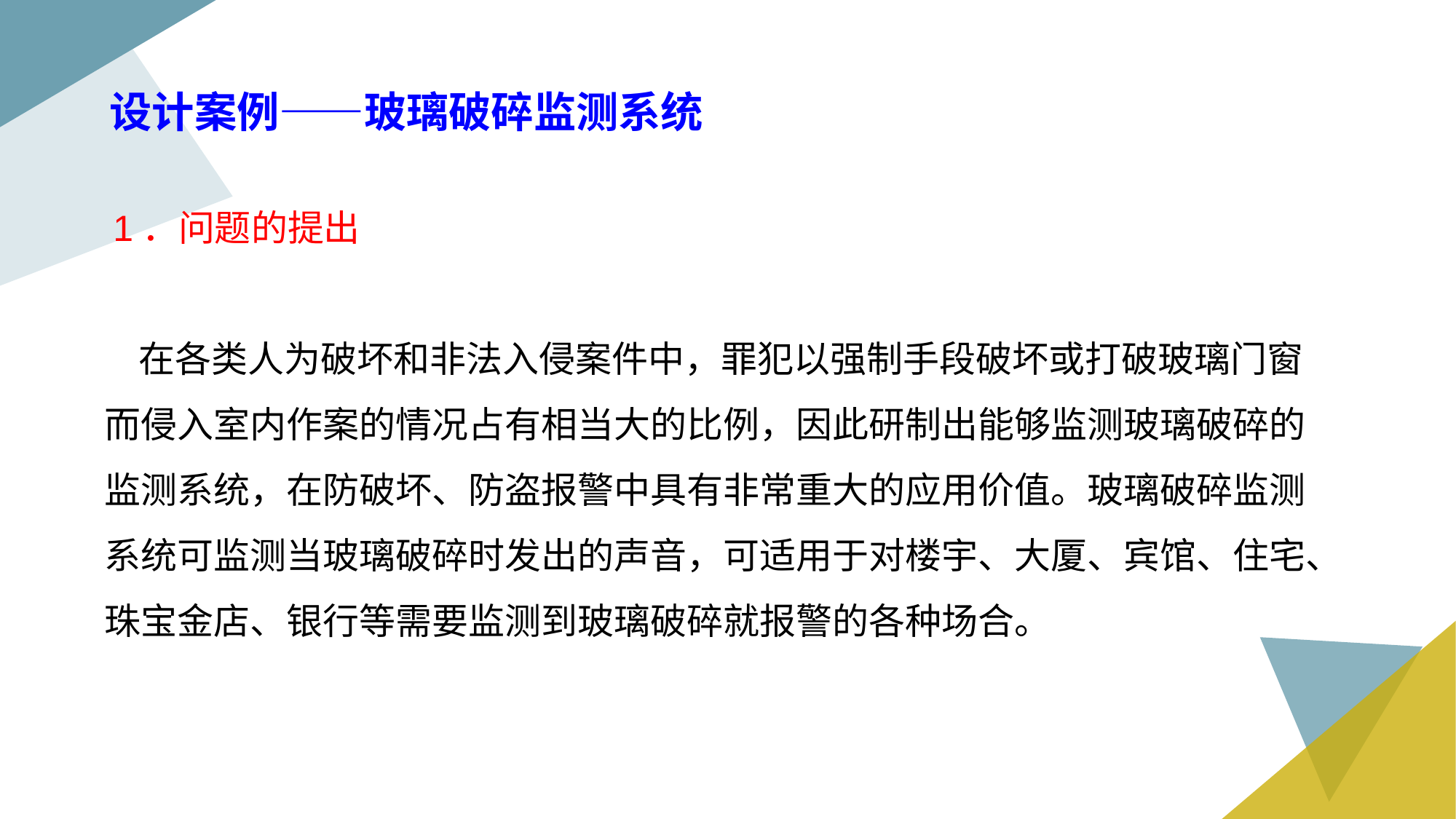

设计案例——玻璃破碎监测系统
 1．问题的提出

    在各类人为破坏和非法入侵案件中，罪犯以强制手段破坏或打破玻璃门窗而侵入室内作案的情况占有相当大的比例，因此研制出能够监测玻璃破碎的监测系统，在防破坏、防盗报警中具有非常重大的应用价值。玻璃破碎监测系统可监测当玻璃破碎时发出的声音，可适用于对楼宇、大厦、宾馆、住宅、珠宝金店、银行等需要监测到玻璃破碎就报警的各种场合。